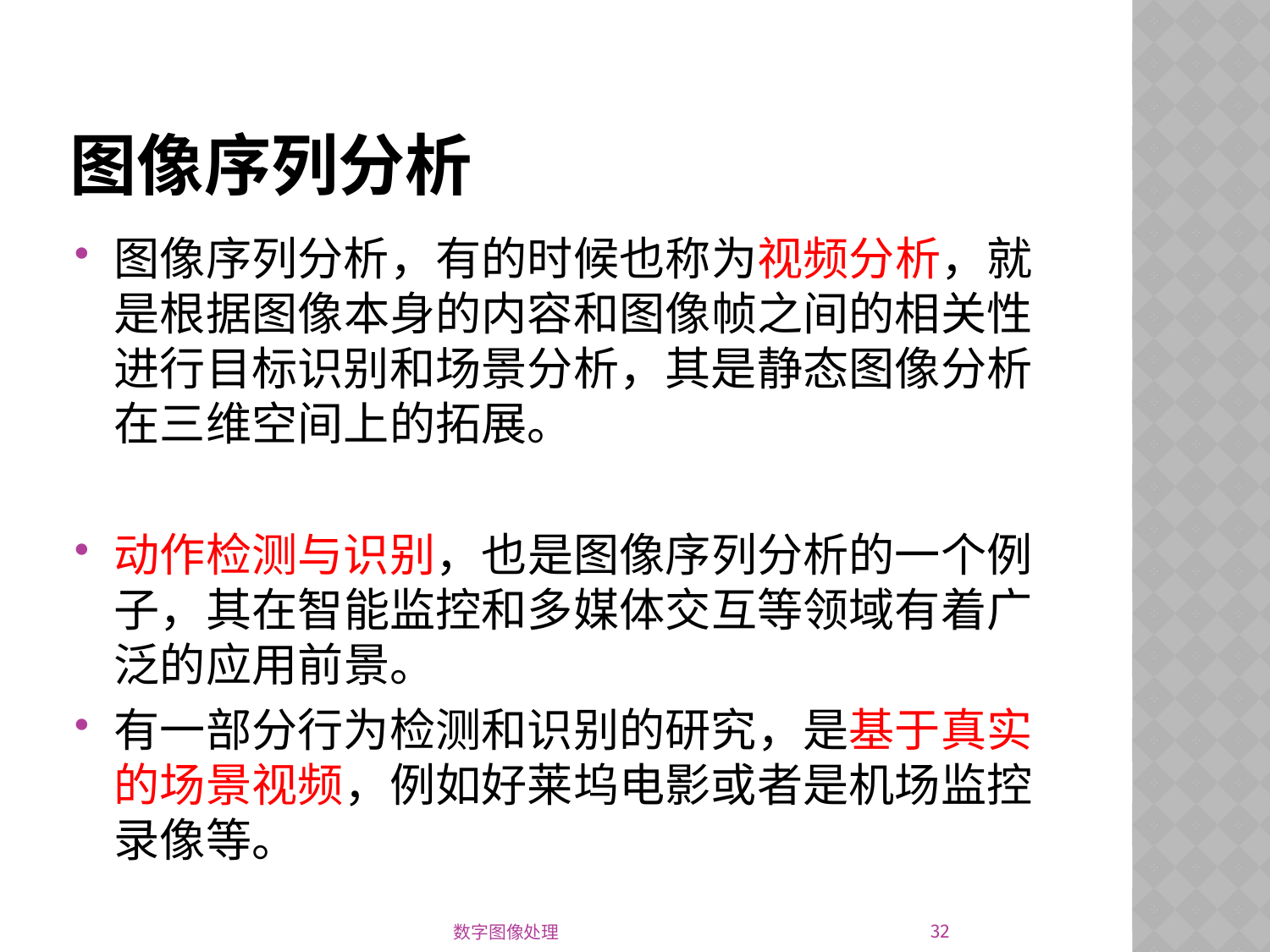

# 图像序列分析
图像序列分析，有的时候也称为视频分析，就是根据图像本身的内容和图像帧之间的相关性进行目标识别和场景分析，其是静态图像分析在三维空间上的拓展。

动作检测与识别，也是图像序列分析的一个例子，其在智能监控和多媒体交互等领域有着广泛的应用前景。
有一部分行为检测和识别的研究，是基于真实的场景视频，例如好莱坞电影或者是机场监控录像等。
32
数字图像处理